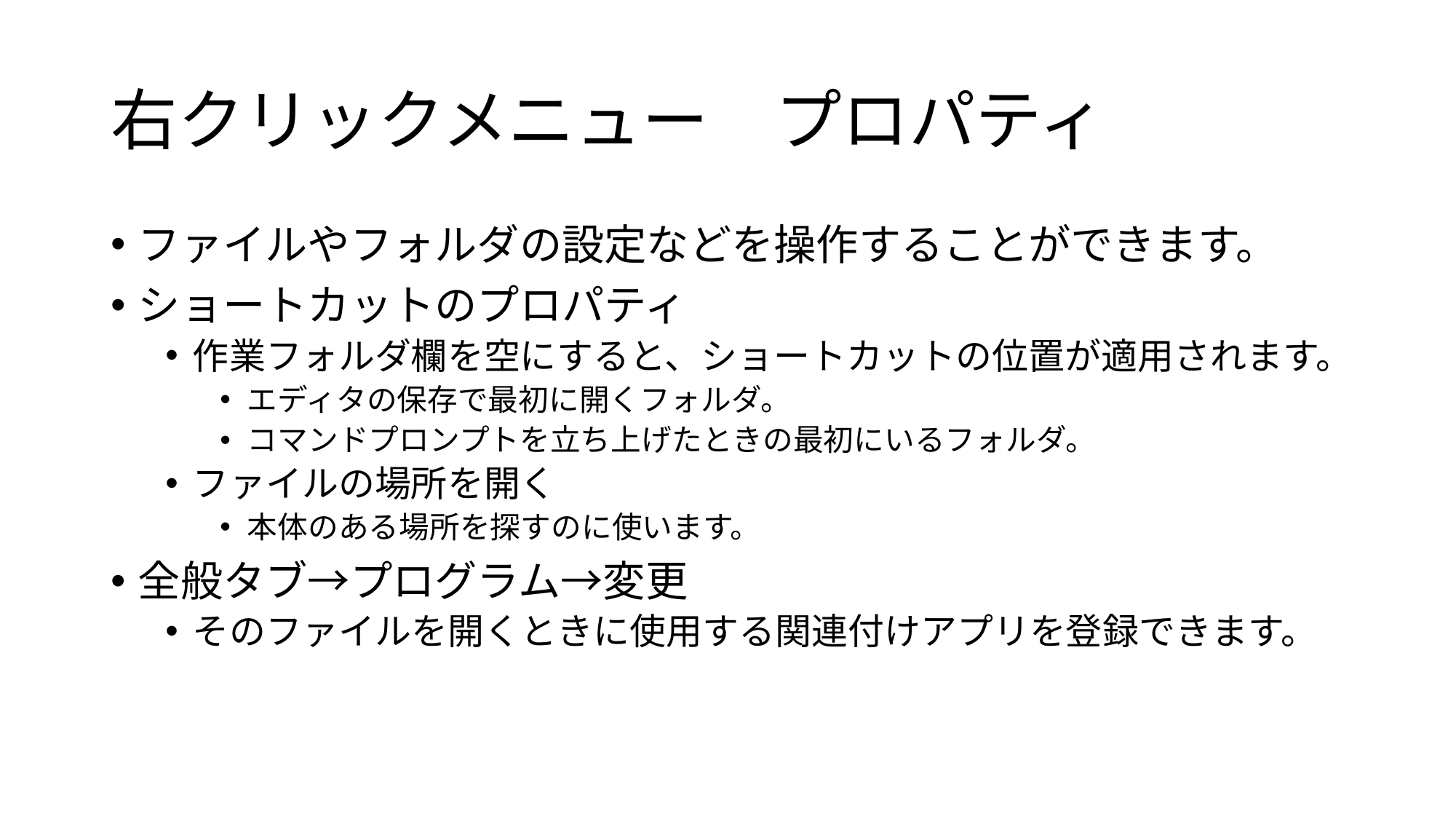

# 右クリックメニュー　プロパティ
ファイルやフォルダの設定などを操作することができます。
ショートカットのプロパティ
作業フォルダ欄を空にすると、ショートカットの位置が適用されます。
エディタの保存で最初に開くフォルダ。
コマンドプロンプトを立ち上げたときの最初にいるフォルダ。
ファイルの場所を開く
本体のある場所を探すのに使います。
全般タブ→プログラム→変更
そのファイルを開くときに使用する関連付けアプリを登録できます。